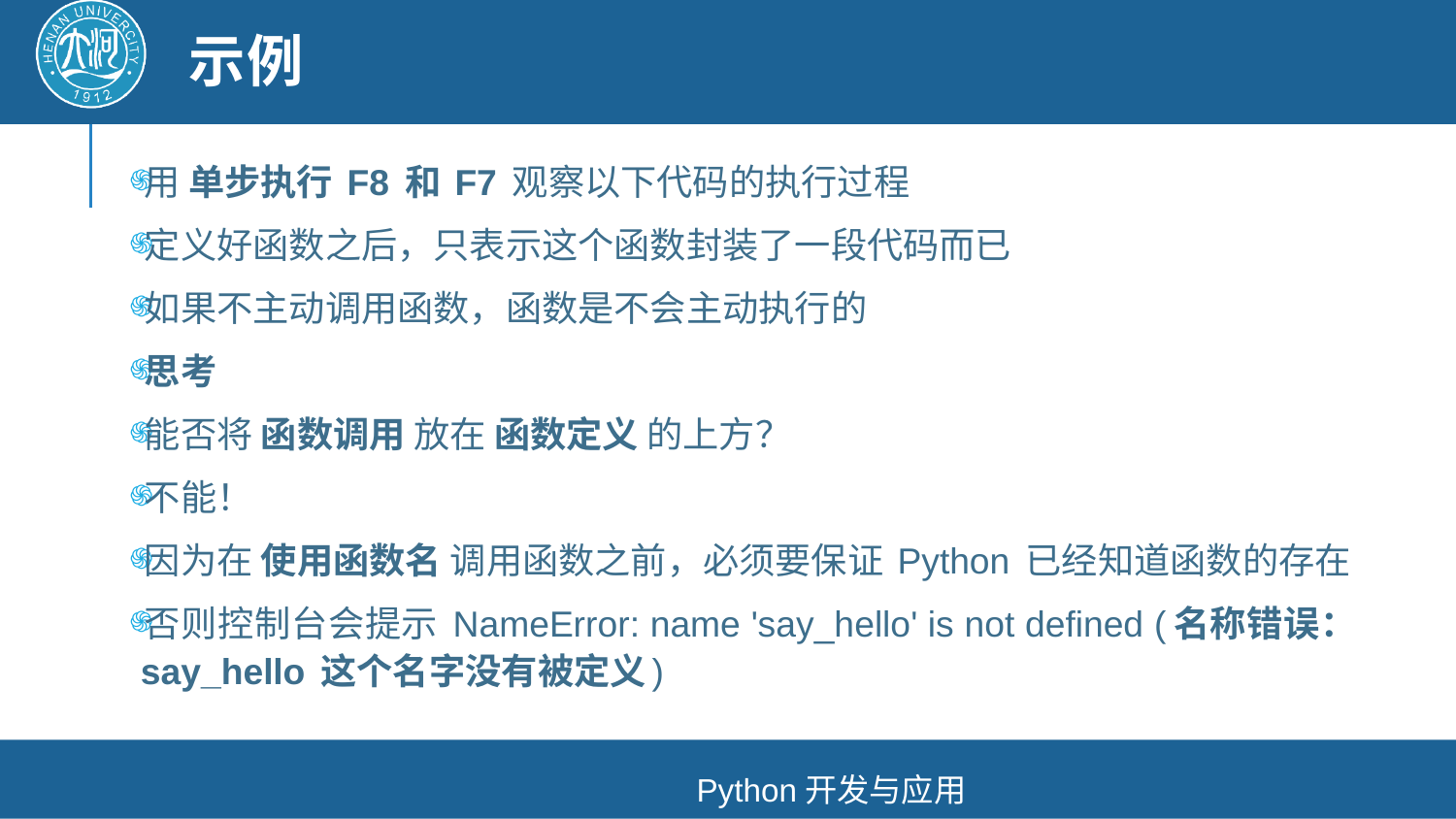

# 示例
用 单步执行 F8 和 F7 观察以下代码的执行过程
定义好函数之后，只表示这个函数封装了一段代码而已
如果不主动调用函数，函数是不会主动执行的
思考
能否将 函数调用 放在 函数定义 的上方？
不能！
因为在 使用函数名 调用函数之前，必须要保证 Python 已经知道函数的存在
否则控制台会提示 NameError: name 'say_hello' is not defined (名称错误：say_hello 这个名字没有被定义)

Python开发与应用
11